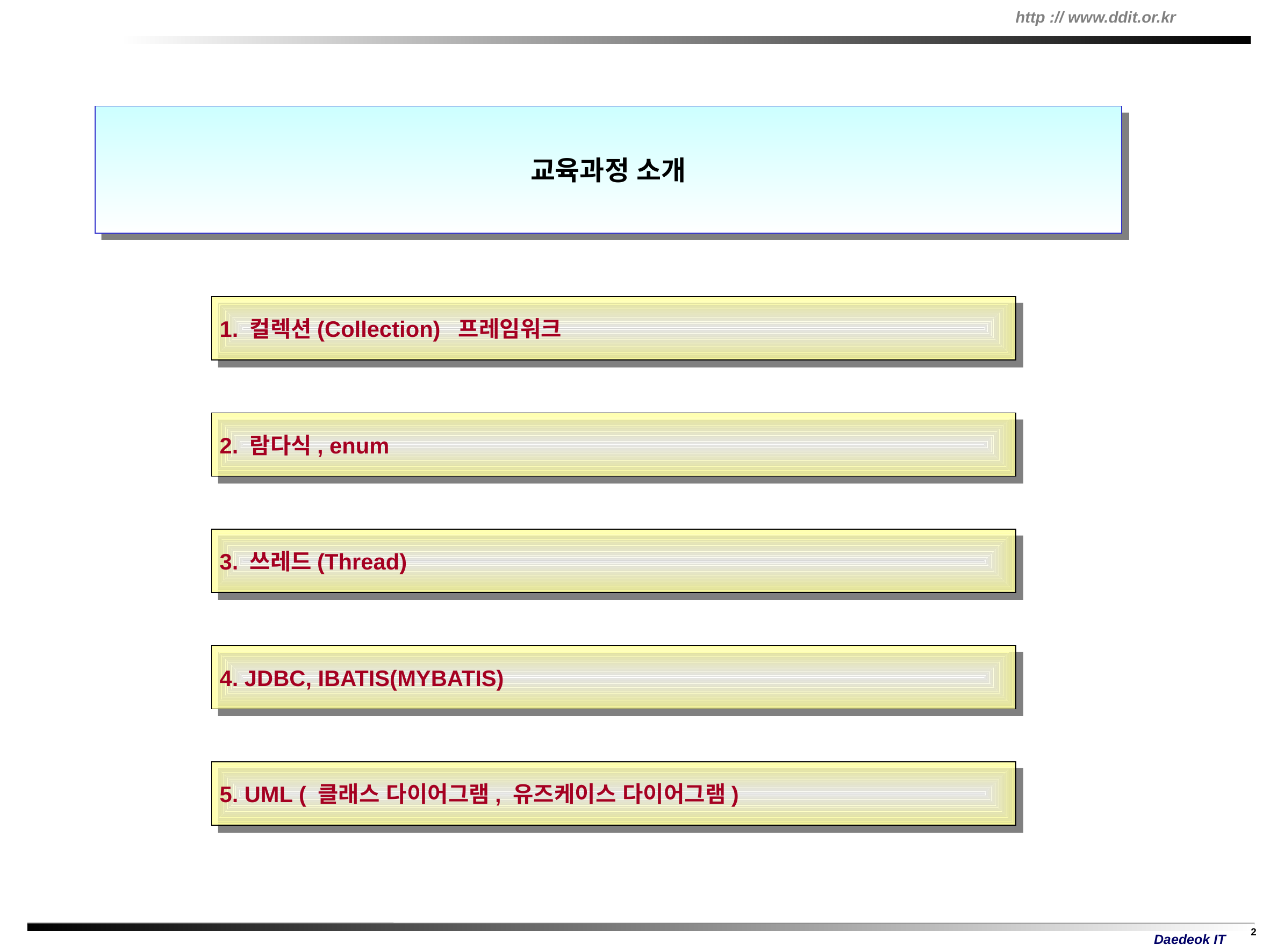

교육과정 소개
1. 컬렉션(Collection)  프레임워크
2. 람다식, enum
3. 쓰레드(Thread)
4. JDBC, IBATIS(MYBATIS)
5. UML ( 클래스 다이어그램, 유즈케이스 다이어그램)